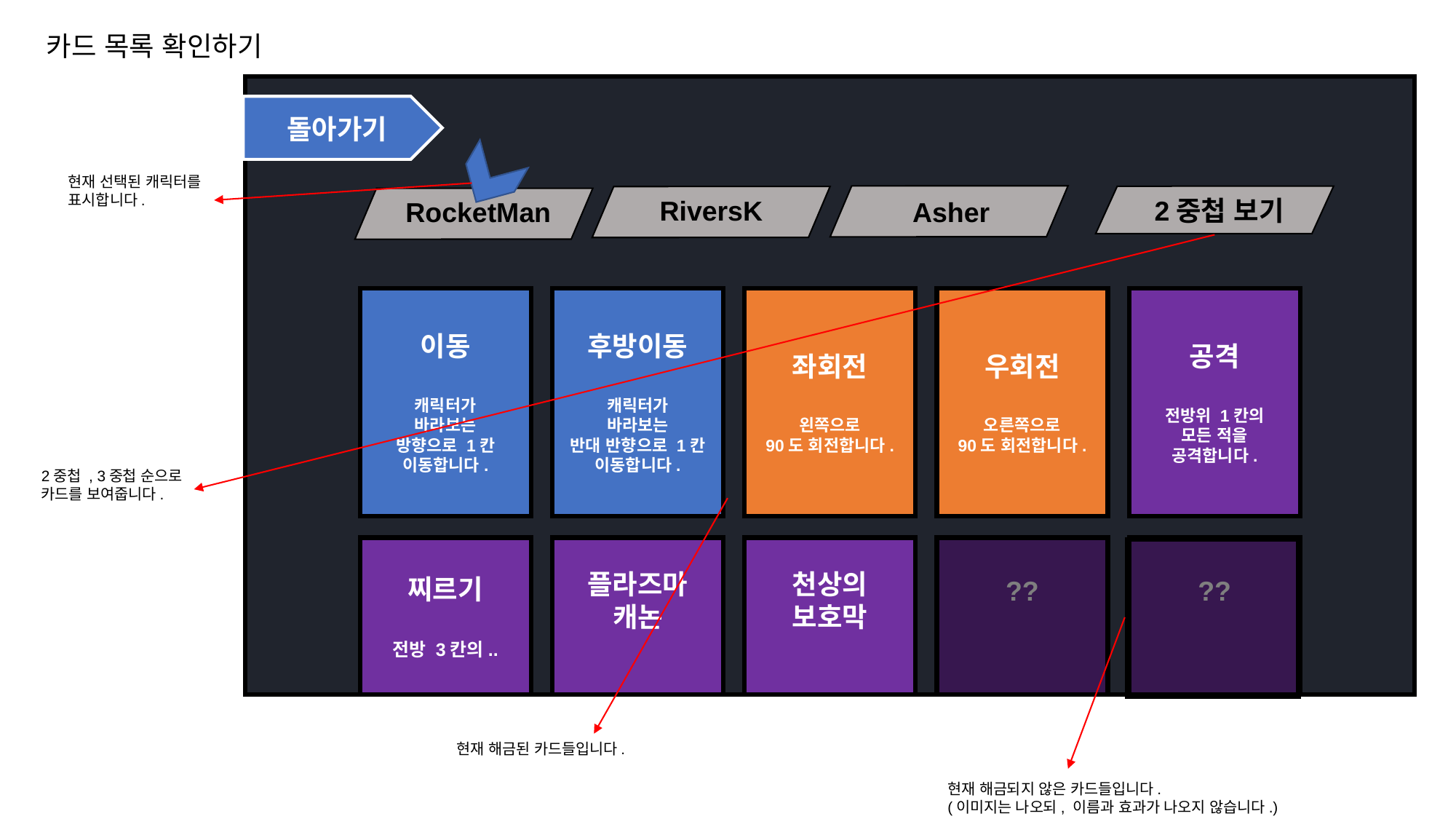

카드 목록 확인하기

돌아가기

현재 선택된 캐릭터를
표시합니다.

2중첩 보기

RiversK
RocketMan
Asher
이동

캐릭터가
바라보는
방향으로 1칸
이동합니다.
후방이동

캐릭터가
바라보는
반대 반향으로 1칸
이동합니다.
좌회전

왼쪽으로
90도 회전합니다.
우회전

오른쪽으로
90도 회전합니다.
공격

전방위 1칸의
모든 적을
공격합니다.
2중첩 , 3중첩 순으로
카드를 보여줍니다.
찌르기

전방 3칸의..
플라즈마
캐논

천상의
보호막

??

??

현재 해금된 카드들입니다.
현재 해금되지 않은 카드들입니다.
(이미지는 나오되, 이름과 효과가 나오지 않습니다.)